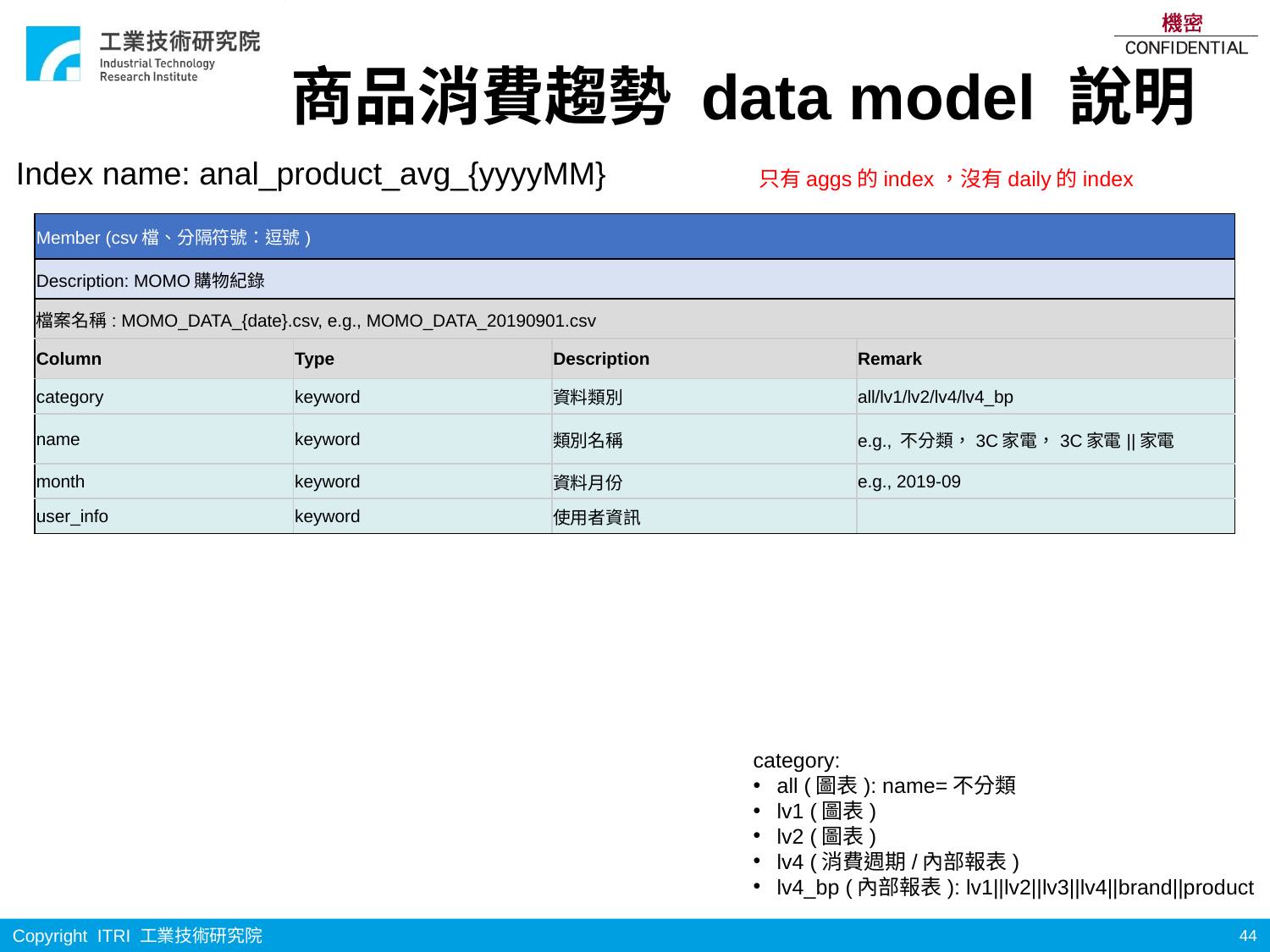

# 商品消費趨勢 data model 說明
Index name: anal_product_avg_{yyyyMM}
只有aggs的index，沒有daily的index
| Member (csv檔、分隔符號：逗號) |  |  |  |
| --- | --- | --- | --- |
| Description: MOMO購物紀錄 |  |  |  |
| 檔案名稱: MOMO\_DATA\_{date}.csv, e.g., MOMO\_DATA\_20190901.csv |  |  |  |
| Column | Type | Description | Remark |
| category | keyword | 資料類別 | all/lv1/lv2/lv4/lv4\_bp |
| name | keyword | 類別名稱 | e.g., 不分類，3C家電，3C家電||家電 |
| month | keyword | 資料月份 | e.g., 2019-09 |
| user\_info | keyword | 使用者資訊 |  |
category:
all (圖表): name=不分類
lv1 (圖表)
lv2 (圖表)
lv4 (消費週期/內部報表)
lv4_bp (內部報表): lv1||lv2||lv3||lv4||brand||product
44